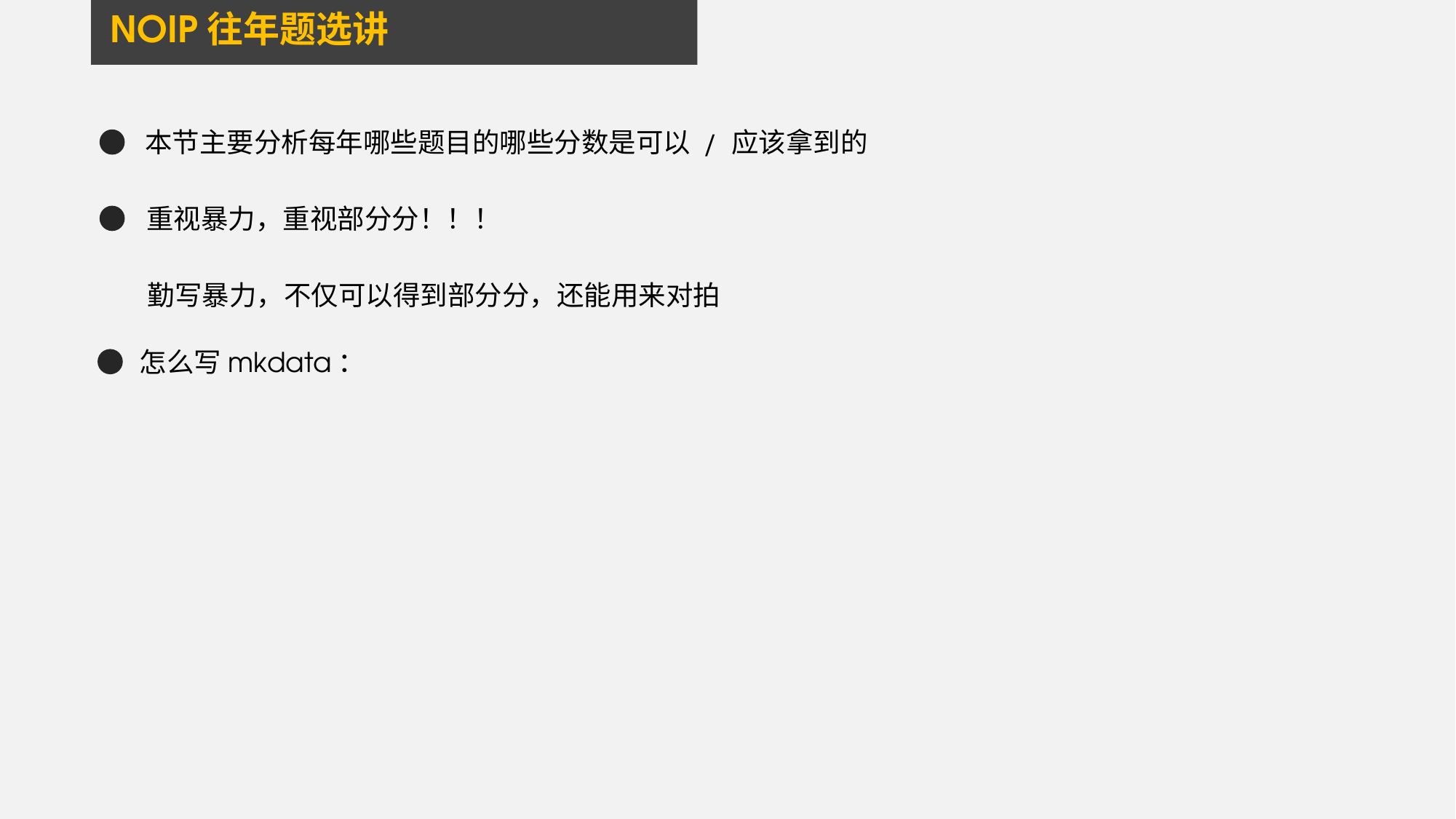

NOIP往年题选讲
本节主要分析每年哪些题目的哪些分数是可以 / 应该拿到的

重视暴力，重视部分分！！！

勤写暴力，不仅可以得到部分分，还能用来对拍
怎么写mkdata：